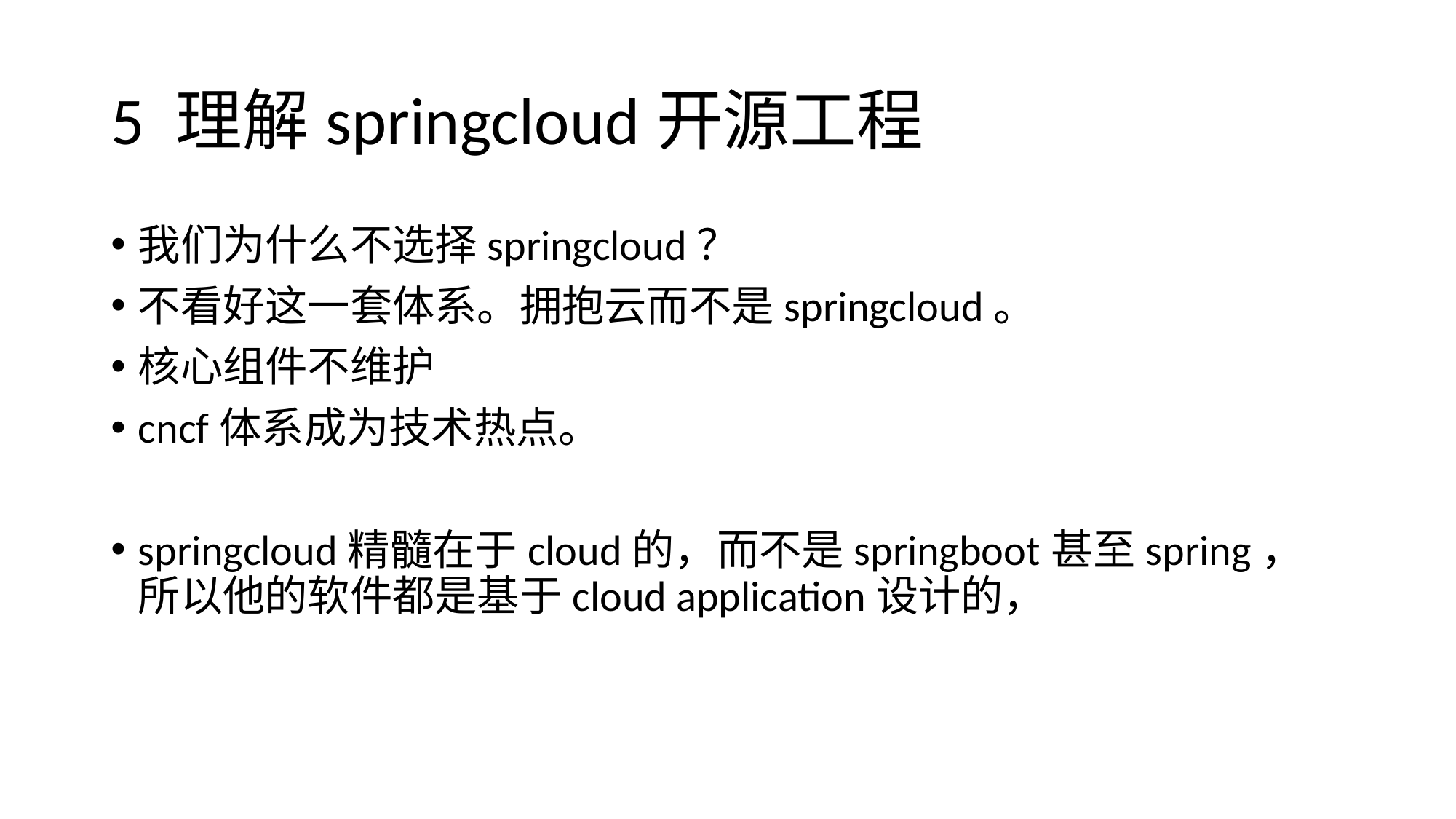

# 5 理解springcloud开源工程
我们为什么不选择springcloud？
不看好这一套体系。拥抱云而不是springcloud。
核心组件不维护
cncf体系成为技术热点。

springcloud精髓在于cloud的，而不是springboot甚至spring，所以他的软件都是基于cloud application设计的，